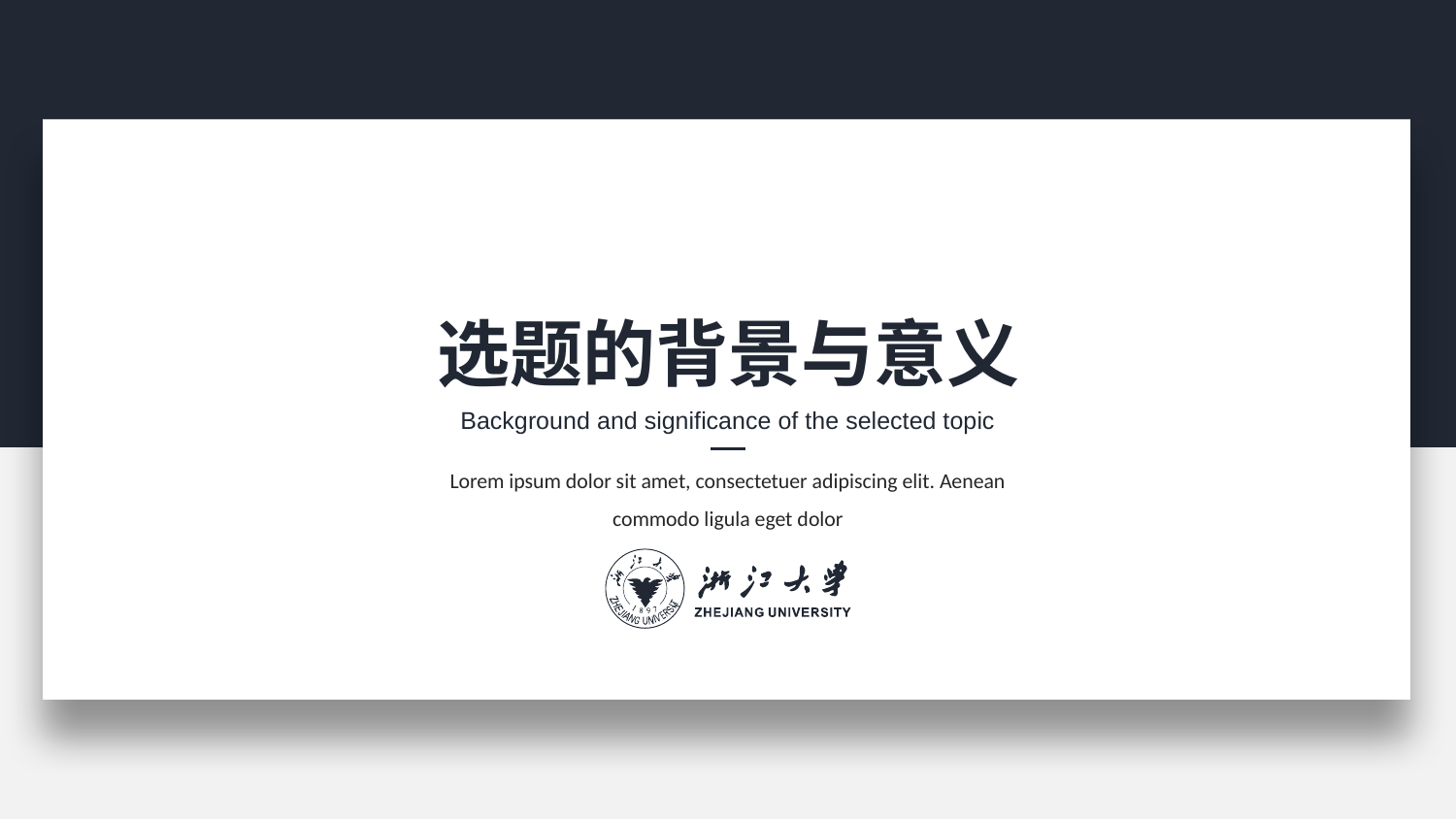

选题的背景与意义
Background and significance of the selected topic
Lorem ipsum dolor sit amet, consectetuer adipiscing elit. Aenean commodo ligula eget dolor